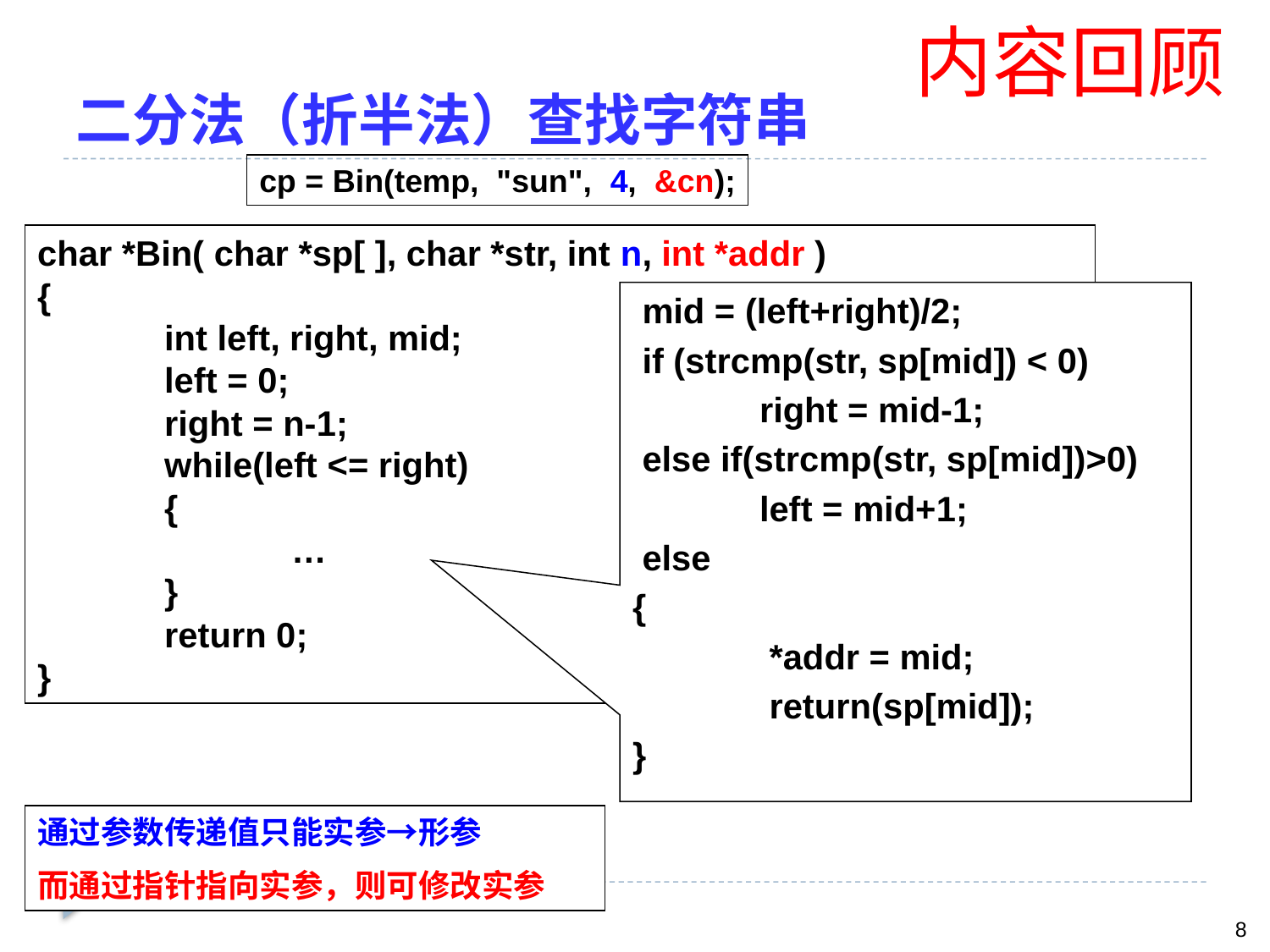

内容回顾
# 二分法（折半法）查找字符串
cp = Bin(temp,  "sun",  4,  &cn);
char *Bin( char *sp[ ], char *str, int n, int *addr )
{
 	int left, right, mid;
	left = 0;
	right = n-1;
	while(left <= right)
	{
		…
	}
	return 0;
}
 mid = (left+right)/2;
 if (strcmp(str, sp[mid]) < 0)
	right = mid-1;
 else if(strcmp(str, sp[mid])>0)
	left = mid+1;
 else
{
	 *addr = mid;
	 return(sp[mid]);
}
通过参数传递值只能实参→形参
而通过指针指向实参，则可修改实参
8